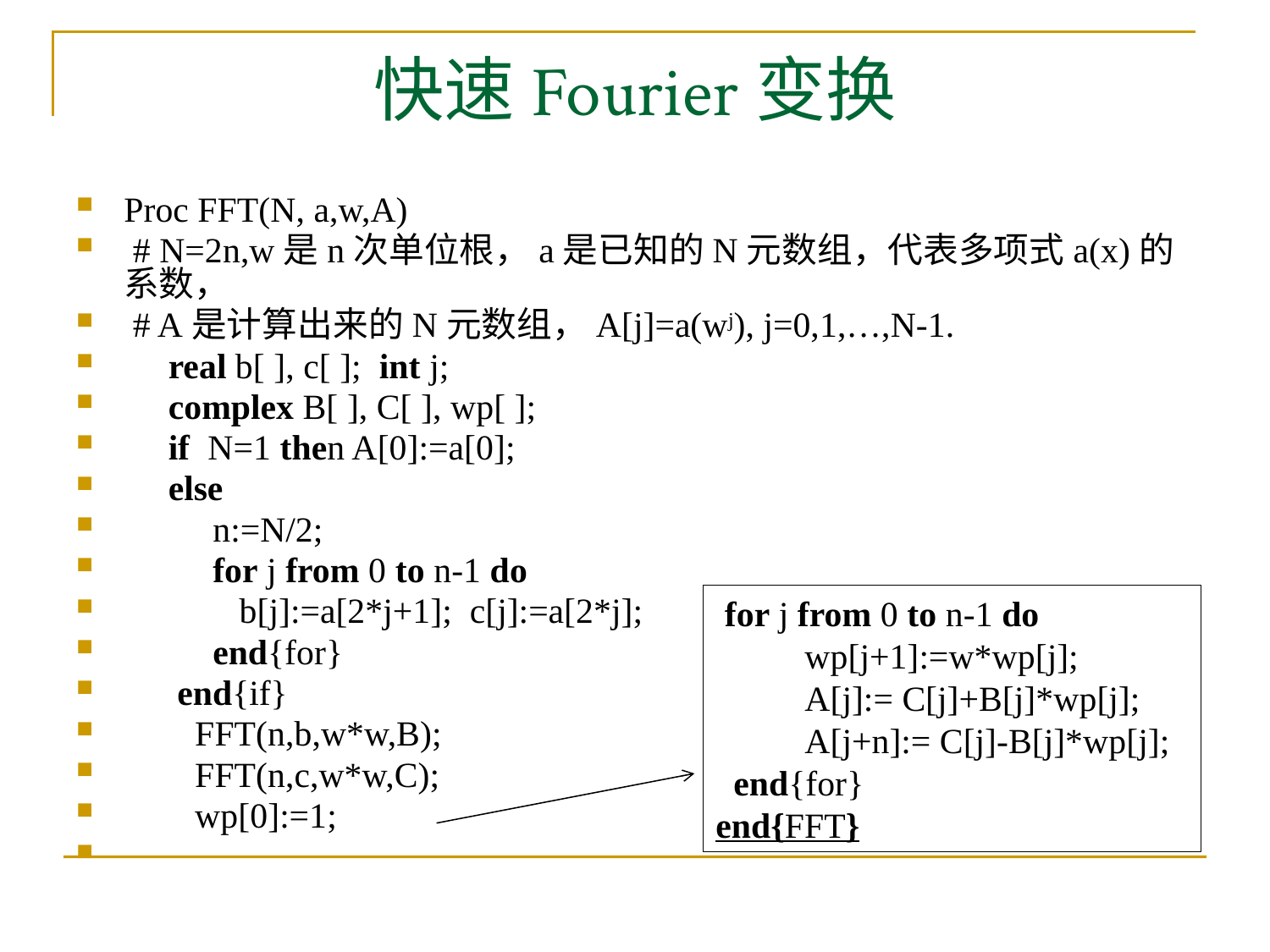

# 快速Fourier变换
Proc FFT(N, a,w,A)
 # N=2n,w是n次单位根，a是已知的N元数组，代表多项式a(x)的系数，
 # A是计算出来的N元数组，A[j]=a(wj), j=0,1,…,N-1.
     real b[ ], c[ ];  int j;
     complex B[ ], C[ ], wp[ ];
     if  N=1 then A[0]:=a[0];
     else
          n:=N/2;
          for j from 0 to n-1 do
             b[j]:=a[2*j+1];  c[j]:=a[2*j];
          end{for}
      end{if}
        FFT(n,b,w*w,B);
        FFT(n,c,w*w,C);
        wp[0]:=1;

 for j from 0 to n-1 do
          wp[j+1]:=w*wp[j];
          A[j]:= C[j]+B[j]*wp[j];
          A[j+n]:= C[j]-B[j]*wp[j];
  end{for}
end{FFT}